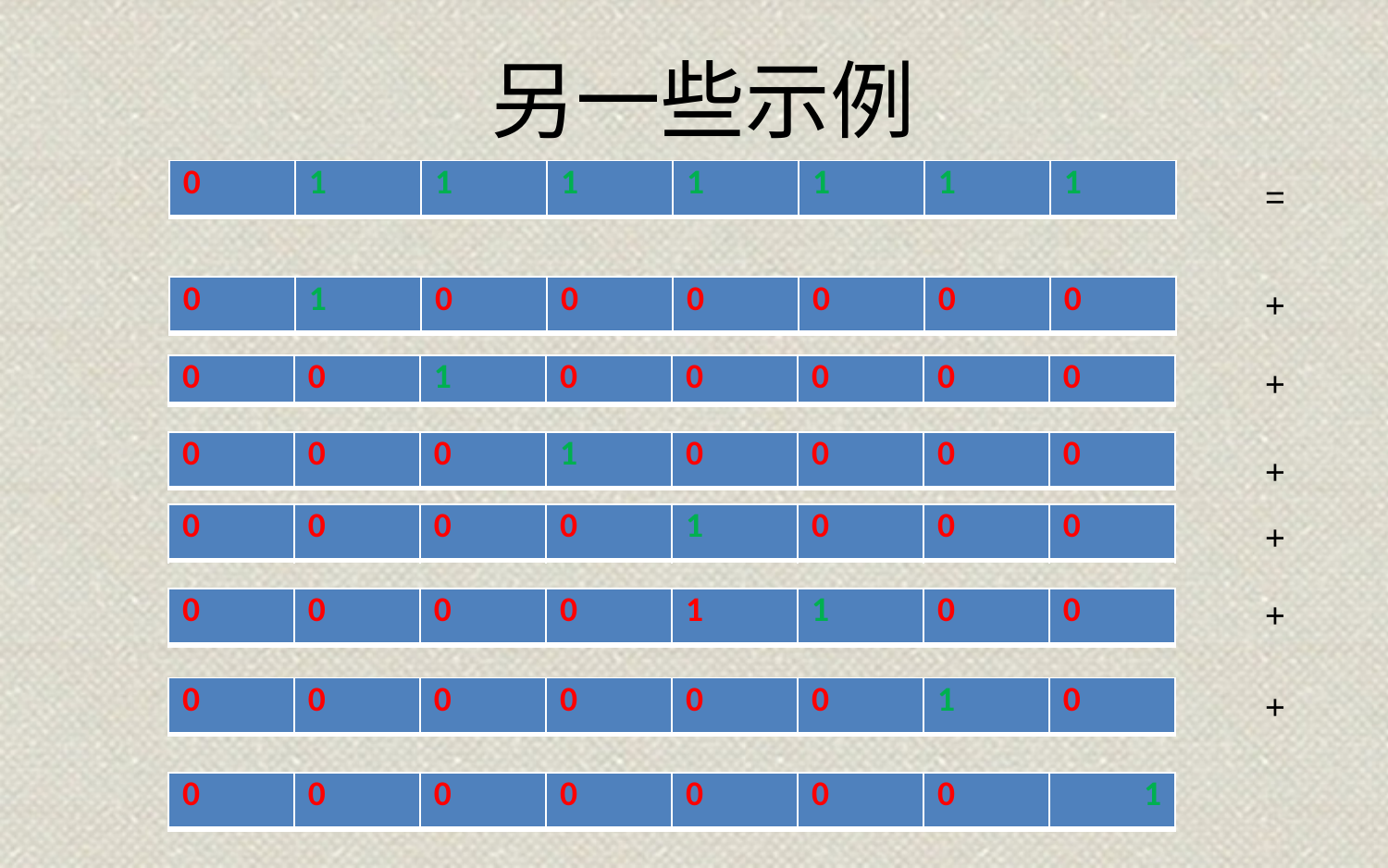

# 另一些示例
| 0 | 1 | 1 | 1 | 1 | 1 | 1 | 1 |
| --- | --- | --- | --- | --- | --- | --- | --- |
=
| 0 | 1 | 0 | 0 | 0 | 0 | 0 | 0 |
| --- | --- | --- | --- | --- | --- | --- | --- |
+
| 0 | 0 | 1 | 0 | 0 | 0 | 0 | 0 |
| --- | --- | --- | --- | --- | --- | --- | --- |
+
| 0 | 0 | 0 | 1 | 0 | 0 | 0 | 0 |
| --- | --- | --- | --- | --- | --- | --- | --- |
+
| 0 | 0 | 0 | 0 | 1 | 0 | 0 | 0 |
| --- | --- | --- | --- | --- | --- | --- | --- |
+
+
| 0 | 0 | 0 | 0 | 1 | 1 | 0 | 0 |
| --- | --- | --- | --- | --- | --- | --- | --- |
| 0 | 0 | 0 | 0 | 0 | 0 | 1 | 0 |
| --- | --- | --- | --- | --- | --- | --- | --- |
+
| 0 | 0 | 0 | 0 | 0 | 0 | 0 | 1 |
| --- | --- | --- | --- | --- | --- | --- | --- |